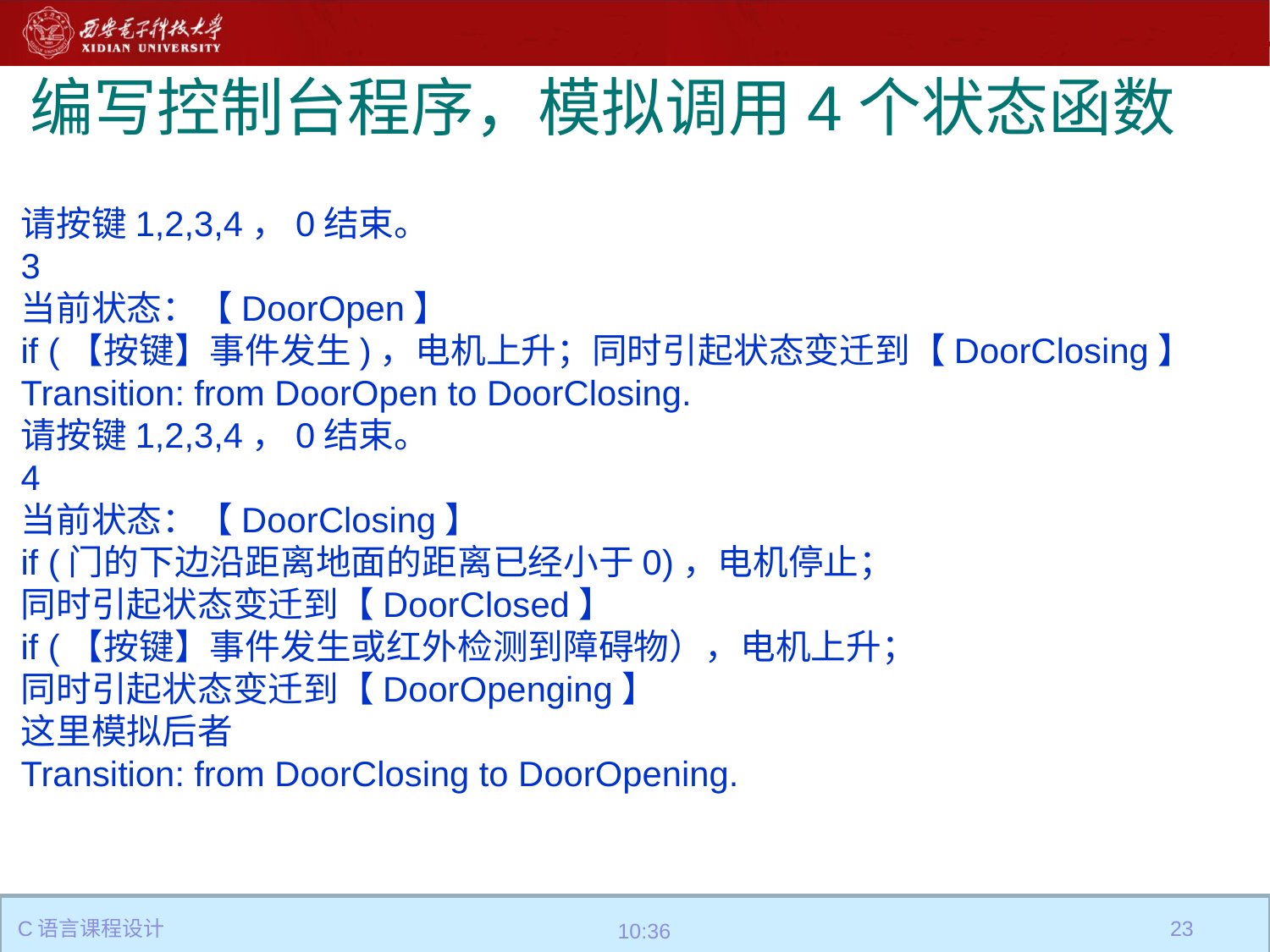

# 编写控制台程序，模拟调用4个状态函数
请按键1,2,3,4，0结束。
3
当前状态：【DoorOpen】
if (【按键】事件发生)，电机上升；同时引起状态变迁到【DoorClosing】
Transition: from DoorOpen to DoorClosing.
请按键1,2,3,4，0结束。
4
当前状态：【DoorClosing】
if (门的下边沿距离地面的距离已经小于0)，电机停止；
同时引起状态变迁到【DoorClosed】
if (【按键】事件发生或红外检测到障碍物），电机上升；
同时引起状态变迁到【DoorOpenging】
这里模拟后者
Transition: from DoorClosing to DoorOpening.
C语言课程设计
23
10:36